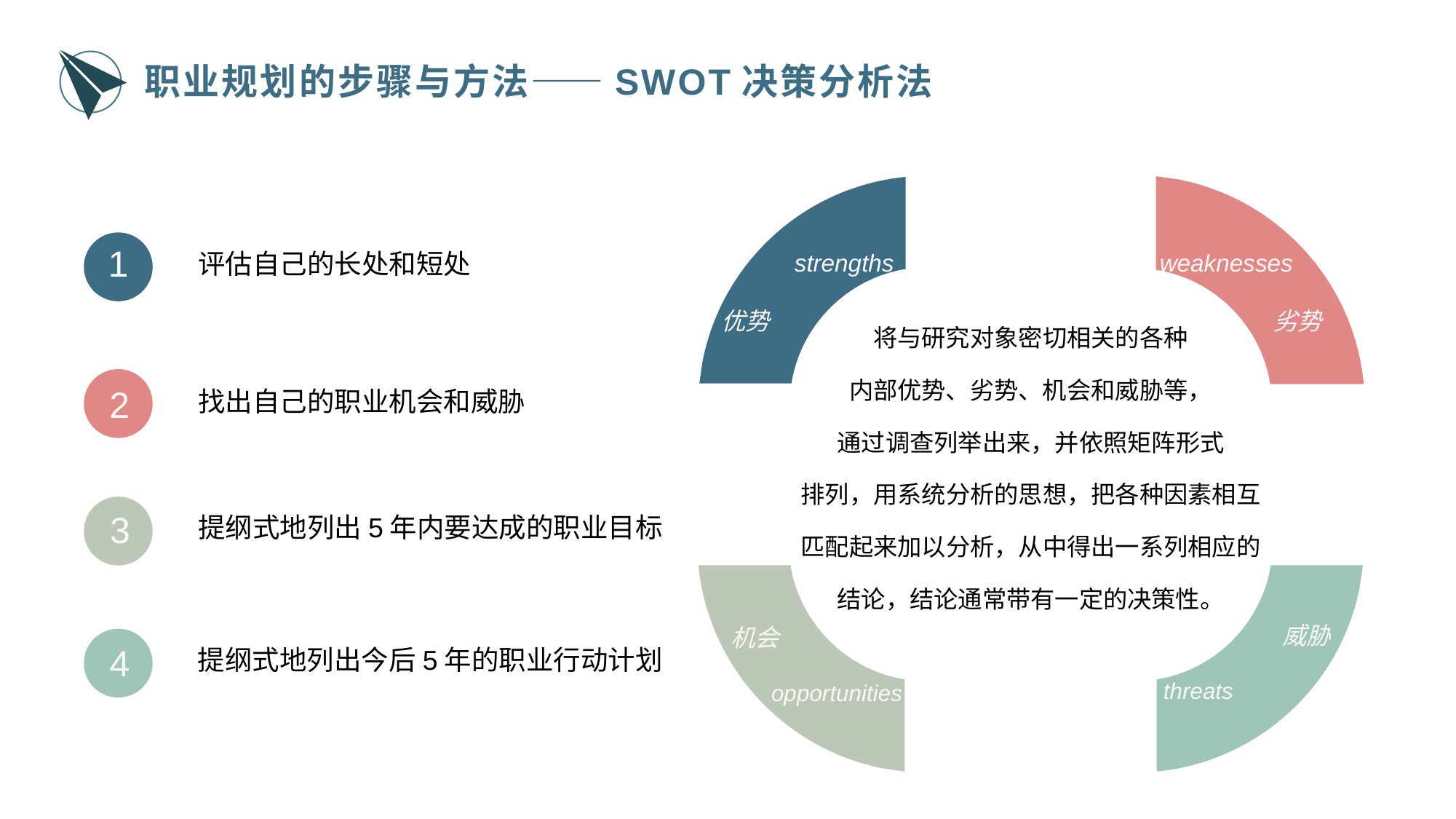

职业规划的步骤与方法——SWOT决策分析法

strengths
优势
weaknesses
劣势
将与研究对象密切相关的各种
内部优势、劣势、机会和威胁等，
通过调查列举出来，并依照矩阵形式
排列，用系统分析的思想，把各种因素相互匹配起来加以分析，从中得出一系列相应的结论，结论通常带有一定的决策性。

威胁
threats
机会
opportunities

1
评估自己的长处和短处

2
找出自己的职业机会和威胁

3
提纲式地列出5年内要达成的职业目标

4
提纲式地列出今后5年的职业行动计划